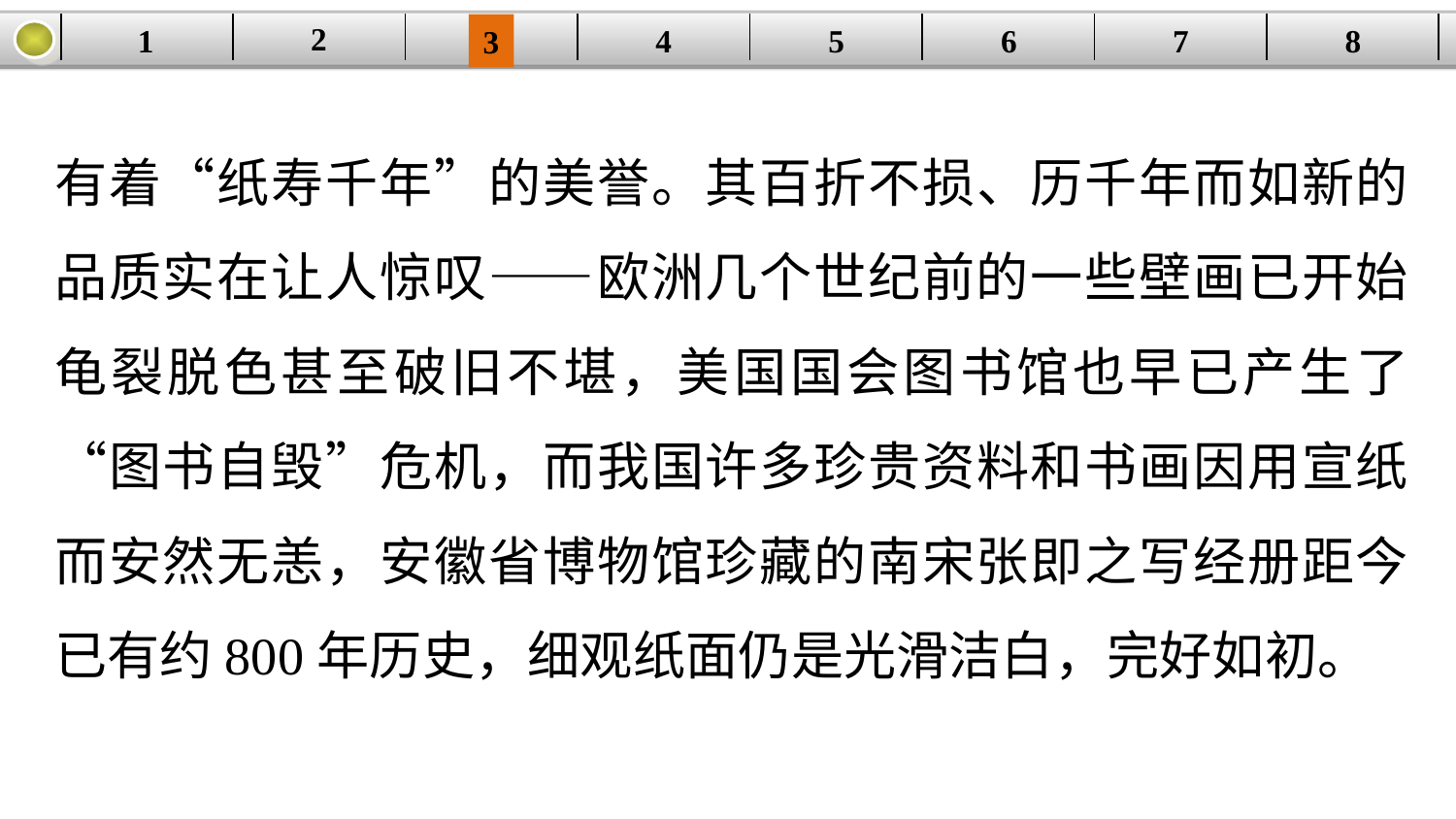

2
1
8
7
6
|  |  |  |  |  |  |  |  |
| --- | --- | --- | --- | --- | --- | --- | --- |
5
4
3

有着“纸寿千年”的美誉。其百折不损、历千年而如新的品质实在让人惊叹——欧洲几个世纪前的一些壁画已开始龟裂脱色甚至破旧不堪，美国国会图书馆也早已产生了“图书自毁”危机，而我国许多珍贵资料和书画因用宣纸而安然无恙，安徽省博物馆珍藏的南宋张即之写经册距今已有约800年历史，细观纸面仍是光滑洁白，完好如初。